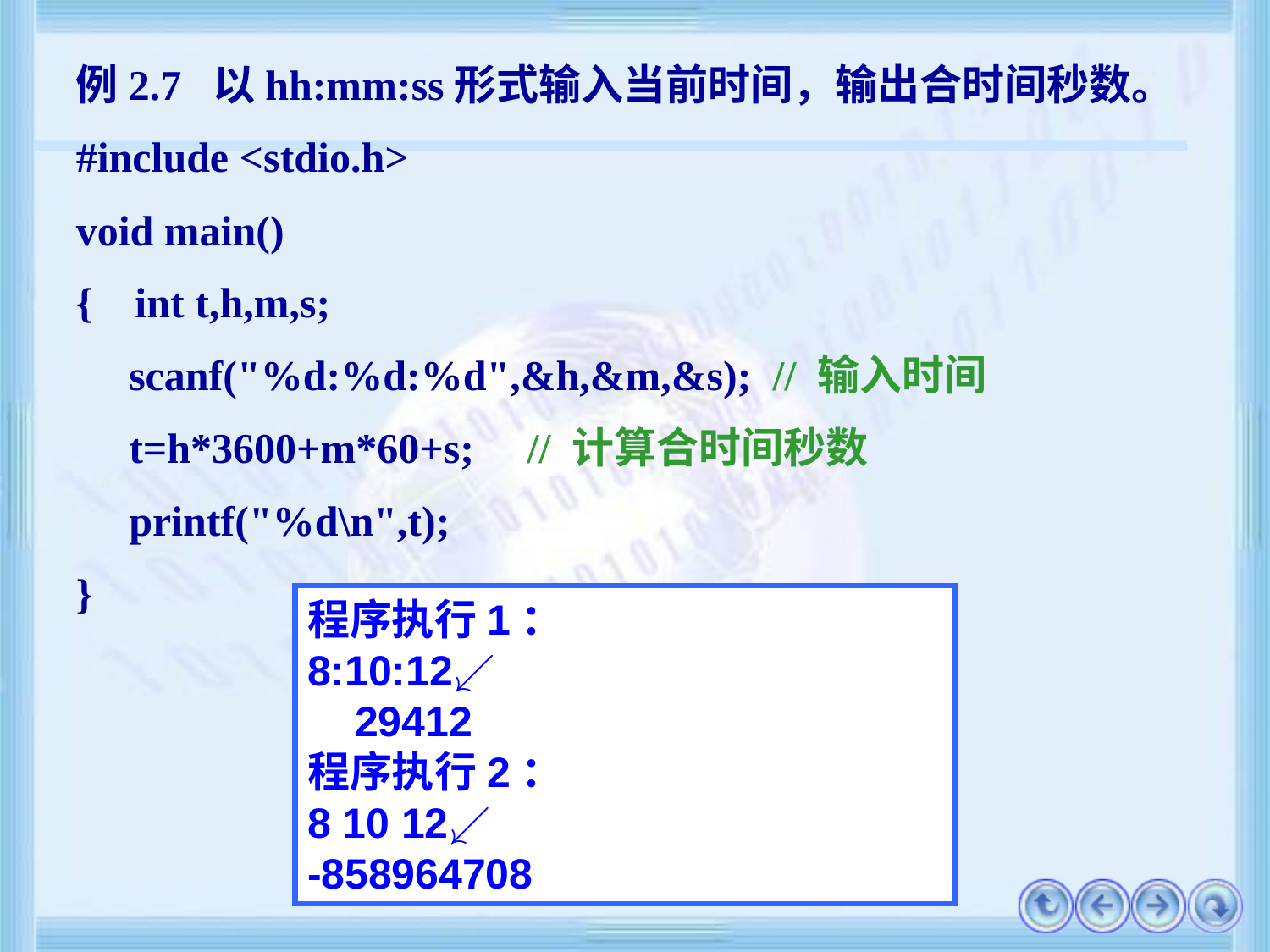

例2.7  以hh:mm:ss形式输入当前时间，输出合时间秒数。
#include <stdio.h>
void main()
{    int t,h,m,s;
     scanf("%d:%d:%d",&h,&m,&s);  // 输入时间
     t=h*3600+m*60+s;     // 计算合时间秒数
     printf("%d\n",t);
}
程序执行1：
8:10:12↙
    29412
程序执行2：
8 10 12↙
-858964708